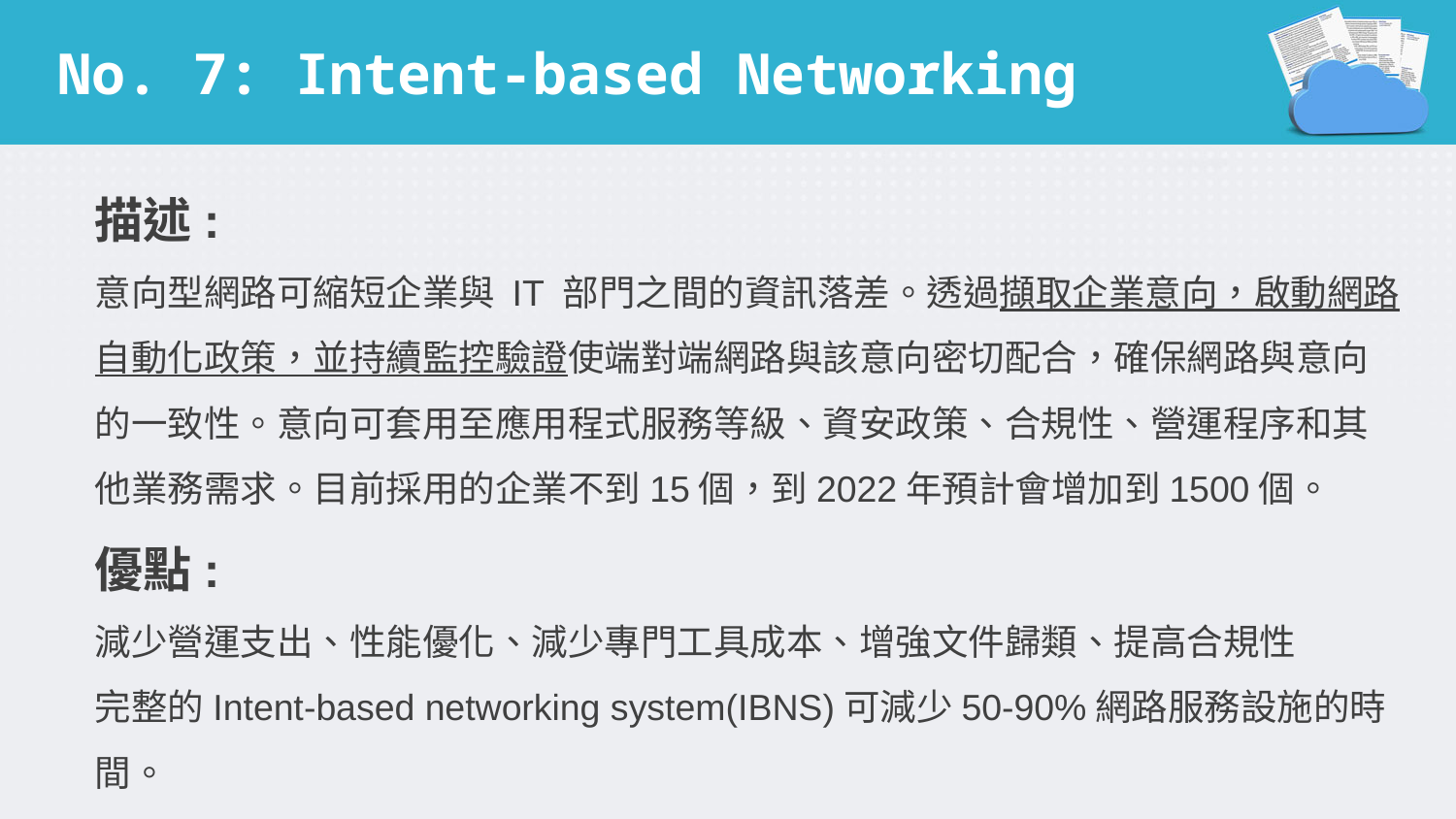

# No. 7: Intent-based Networking
描述:
意向型網路可縮短企業與 IT 部門之間的資訊落差。透過擷取企業意向，啟動網路自動化政策，並持續監控驗證使端對端網路與該意向密切配合，確保網路與意向的一致性。意向可套用至應用程式服務等級、資安政策、合規性、營運程序和其他業務需求。目前採用的企業不到15個，到2022年預計會增加到1500個。
優點:
減少營運支出、性能優化、減少專門工具成本、增強文件歸類、提高合規性
完整的Intent-based networking system(IBNS)可減少50-90%網路服務設施的時間。
敏捷性和生產率的提高。他們通過分析IT和業務數據，從而獲得收益

■

關於用戶交互，業務活動和支持IT系統行為的見解。

服務改善和成本降低。他們通過大大節省時間和精力來做到這一點

■

確定正常運行時間和性能問題的原因。行為預測通知

預測可以支持資源優化工作。

風險緩解。他們通過分析監視，配置和服務台數據來做到這一點。他們

■

從操作和安全角度識別異常。

競爭差異/破壞。他們通過對市場的快速響應來做到這一點

和基於機器的班次分析得出的最終用戶需求。